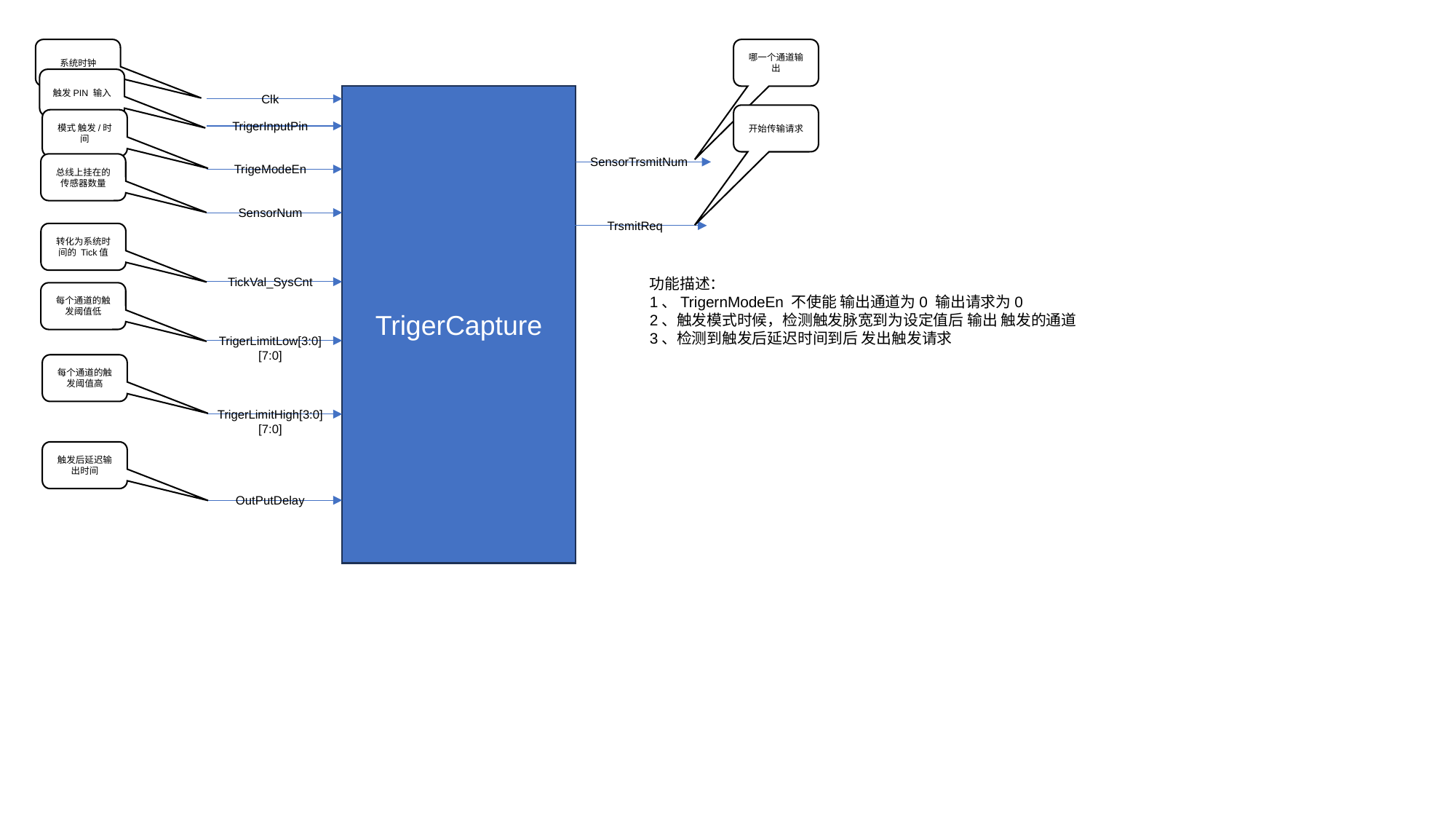

系统时钟
哪一个通道输出
触发PIN 输入
Clk
TrigerCapture
TrigerInputPin
SensorTrsmitNum
TrigeModeEn
SensorNum
TrsmitReq
TickVal_SysCnt
TrigerLimitLow[3:0][7:0]
TrigerLimitHigh[3:0][7:0]
OutPutDelay
开始传输请求
模式 触发/时间
总线上挂在的传感器数量
转化为系统时间的 Tick值
功能描述：
1、TrigernModeEn 不使能 输出通道为0 输出请求为0
2、触发模式时候，检测触发脉宽到为设定值后 输出 触发的通道
3、检测到触发后延迟时间到后 发出触发请求

每个通道的触发阈值低
每个通道的触发阈值高
触发后延迟输出时间